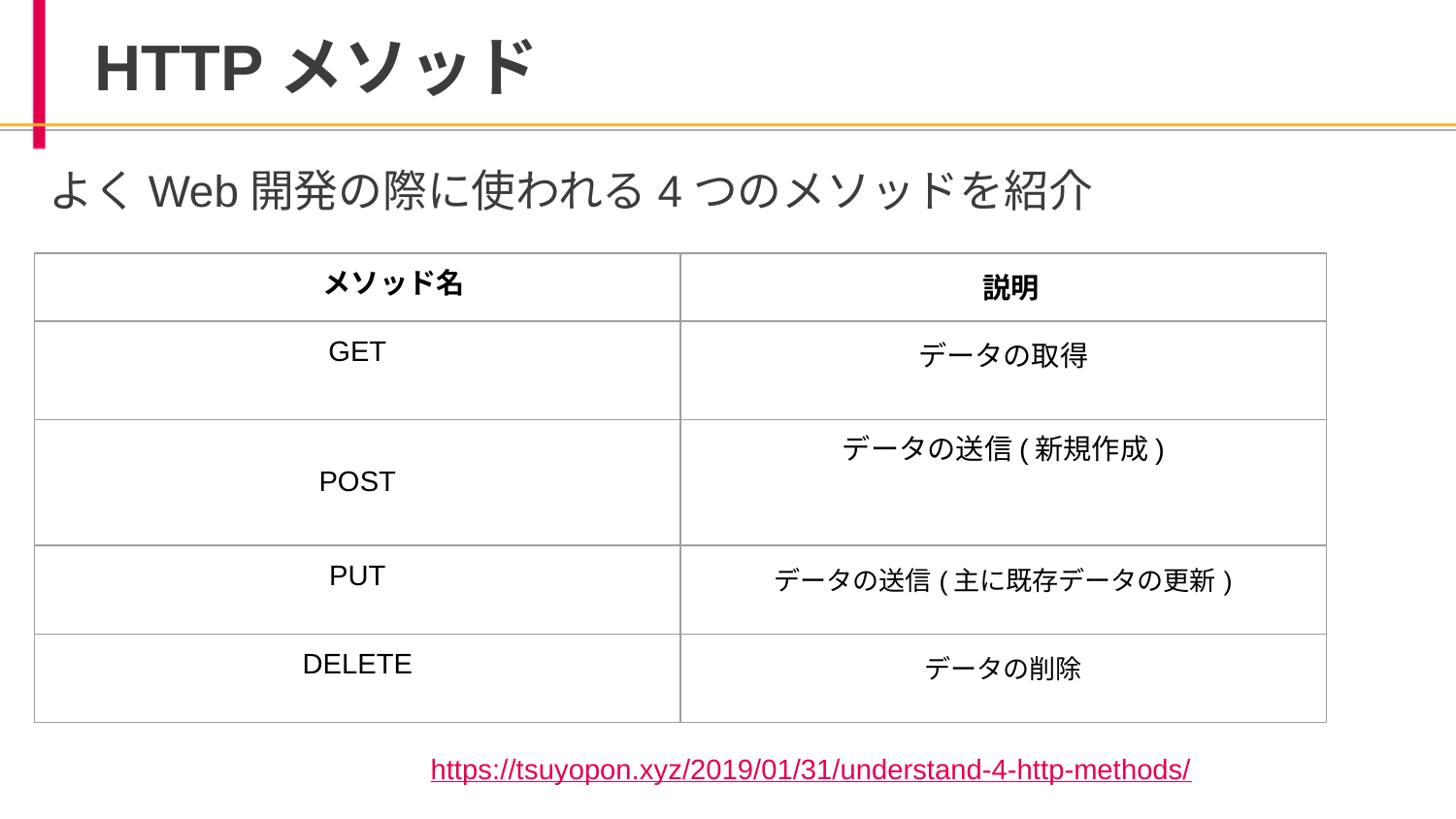

# HTTPメソッド
よくWeb開発の際に使われる4つのメソッドを紹介
| メソッド名 | 説明 |
| --- | --- |
| GET | データの取得 |
| POST | データの送信(新規作成) |
| PUT | データの送信(主に既存データの更新) |
| DELETE | データの削除 |
https://tsuyopon.xyz/2019/01/31/understand-4-http-methods/